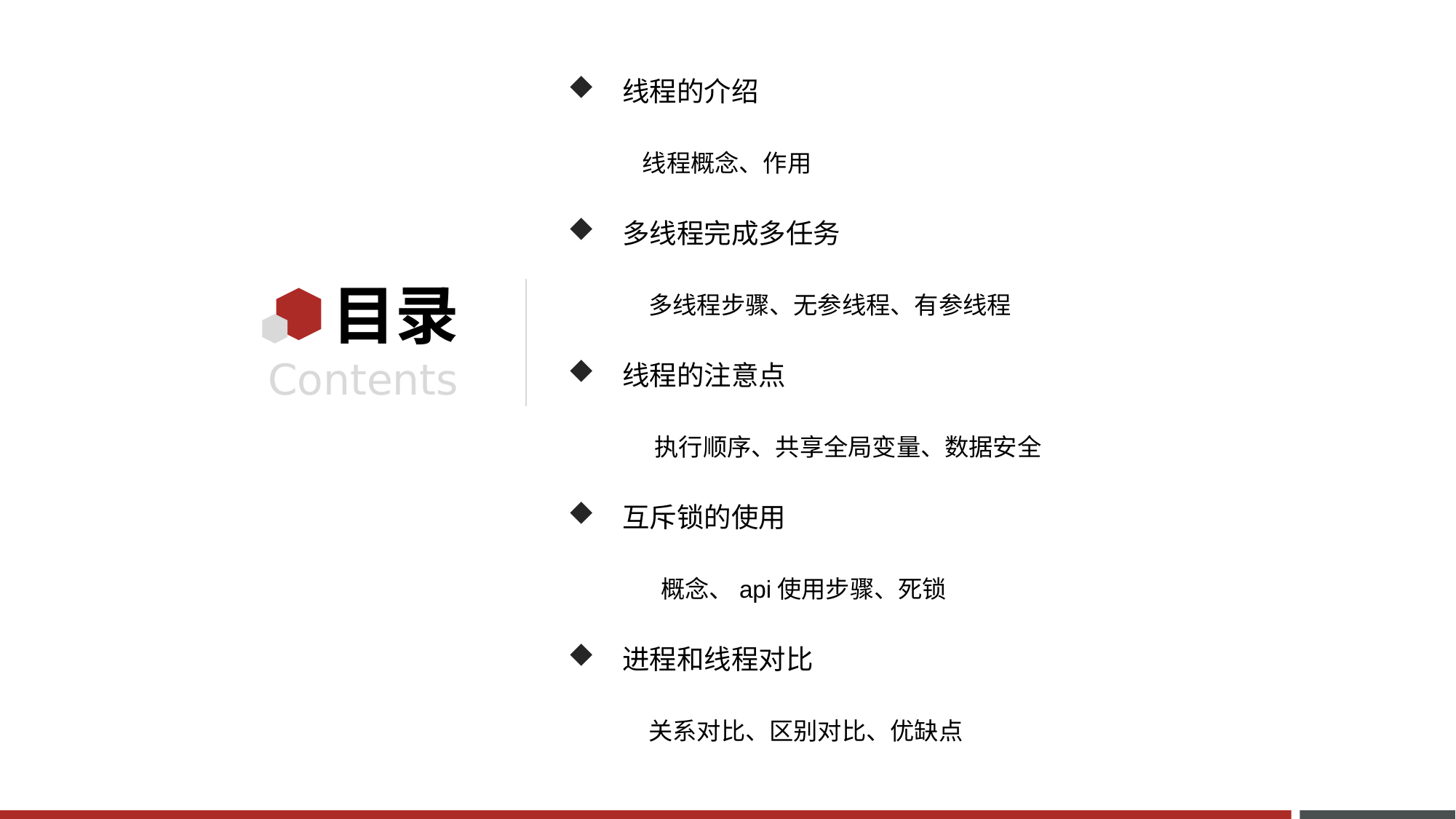

线程的介绍
           线程概念、作用
多线程完成多任务
            多线程步骤、无参线程、有参线程
线程的注意点
             执行顺序、共享全局变量、数据安全
互斥锁的使用
              概念、api使用步骤、死锁
进程和线程对比
            关系对比、区别对比、优缺点